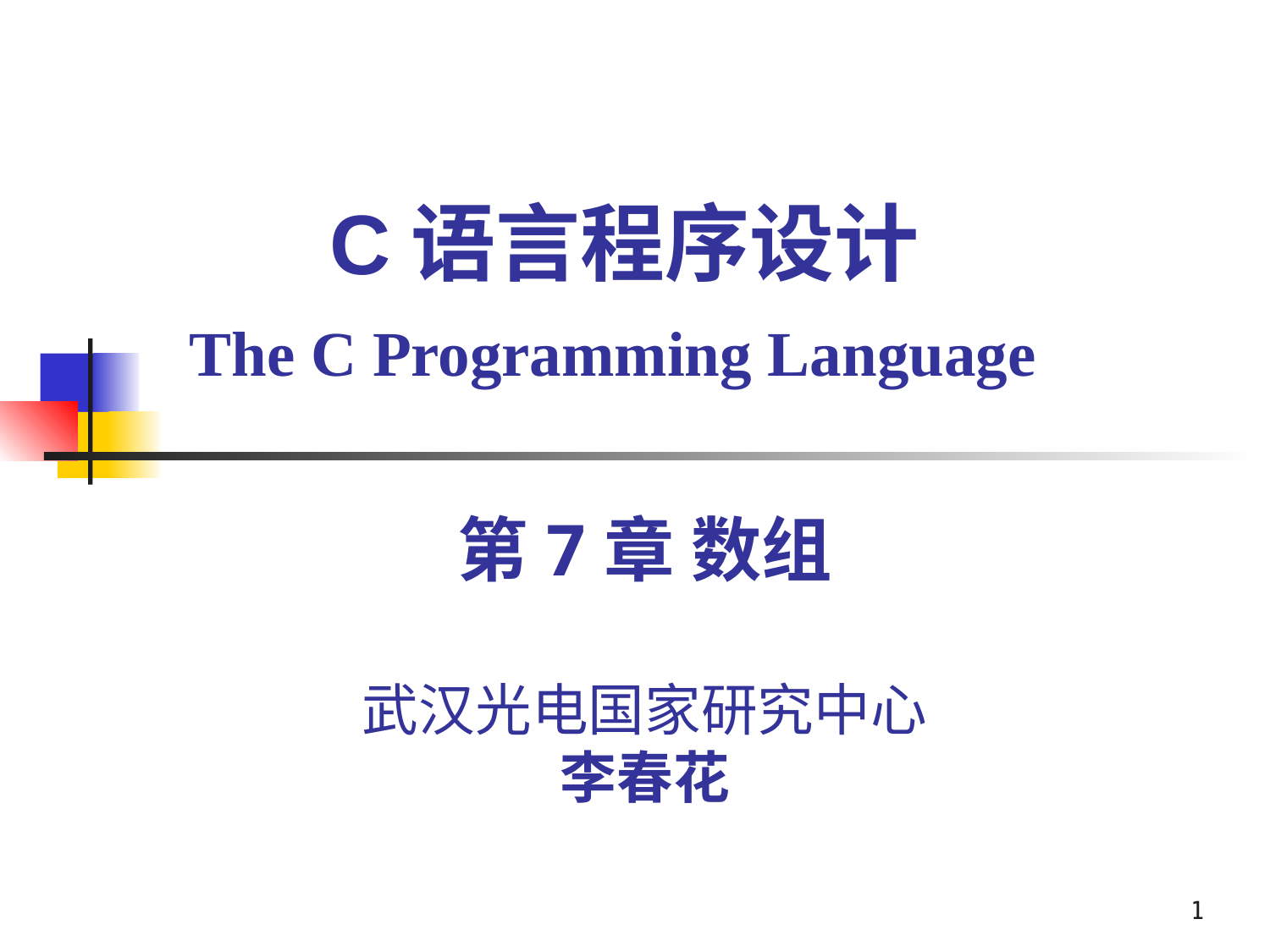

# C语言程序设计 The C Programming Language
第7章 数组
武汉光电国家研究中心
李春花
1